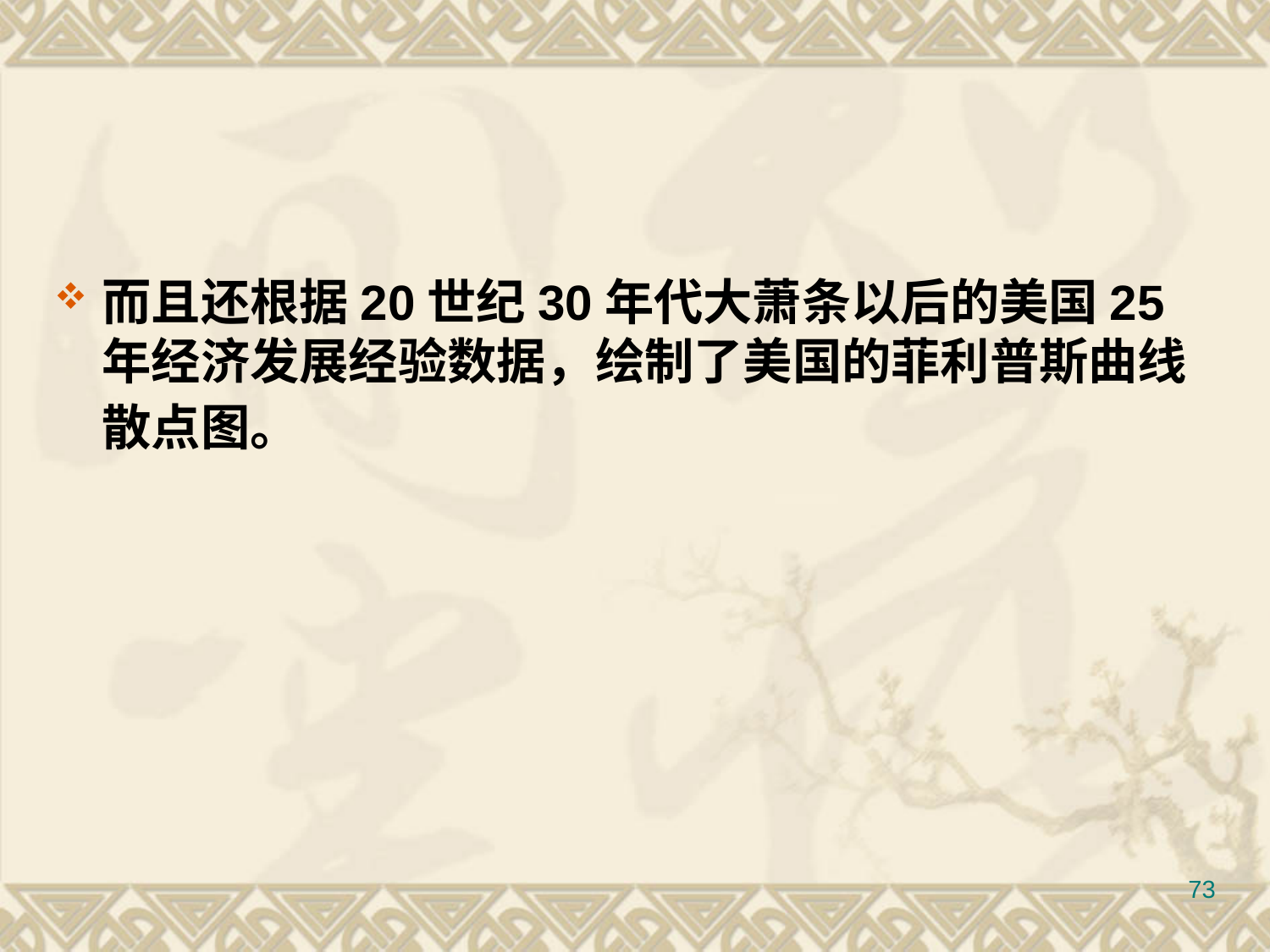

#
而且还根据20世纪30年代大萧条以后的美国25年经济发展经验数据，绘制了美国的菲利普斯曲线散点图。

73